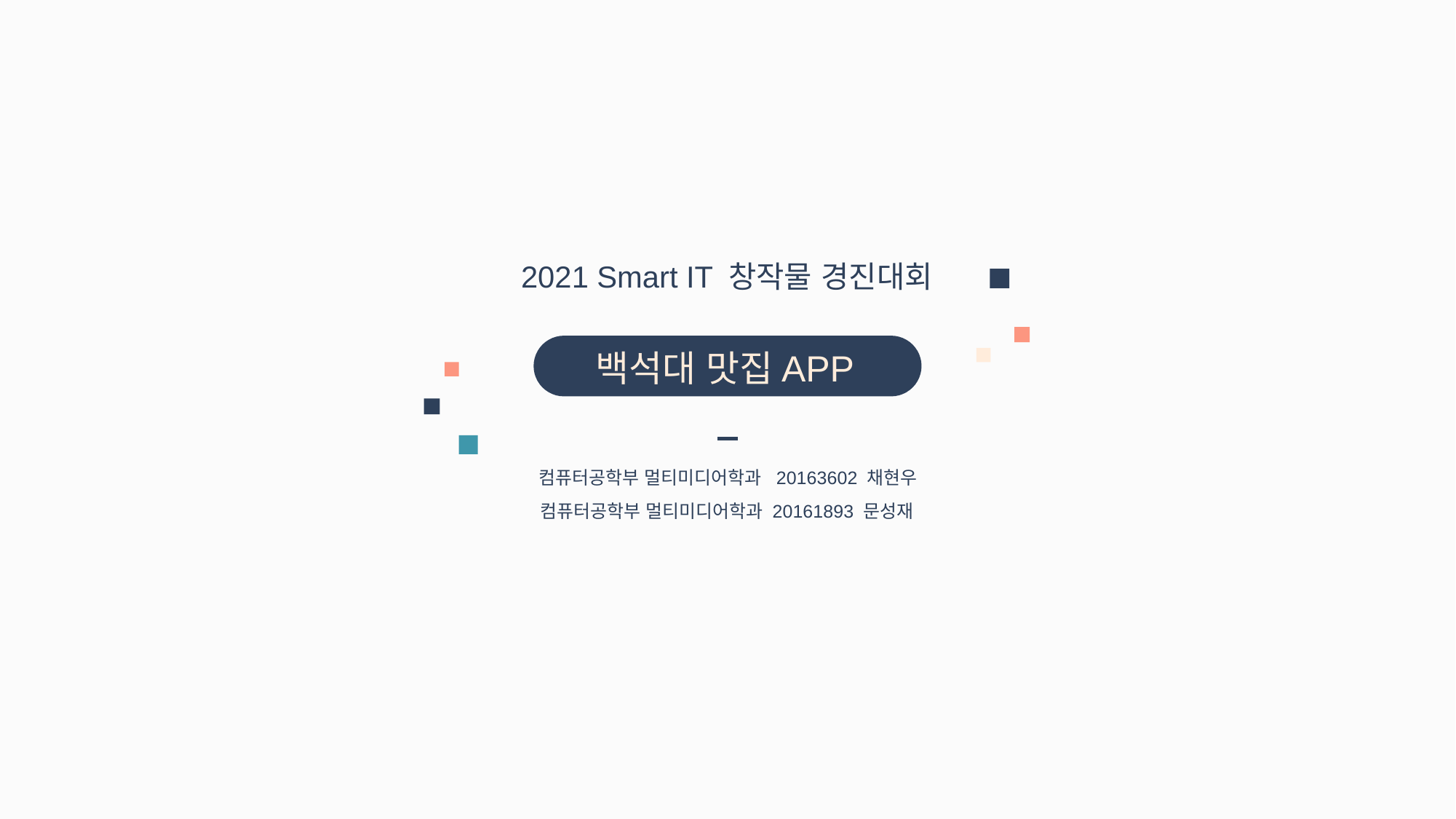

2021 Smart IT 창작물 경진대회

백석대 맛집APP

컴퓨터공학부 멀티미디어학과  20163602 채현우
컴퓨터공학부 멀티미디어학과 20161893 문성재